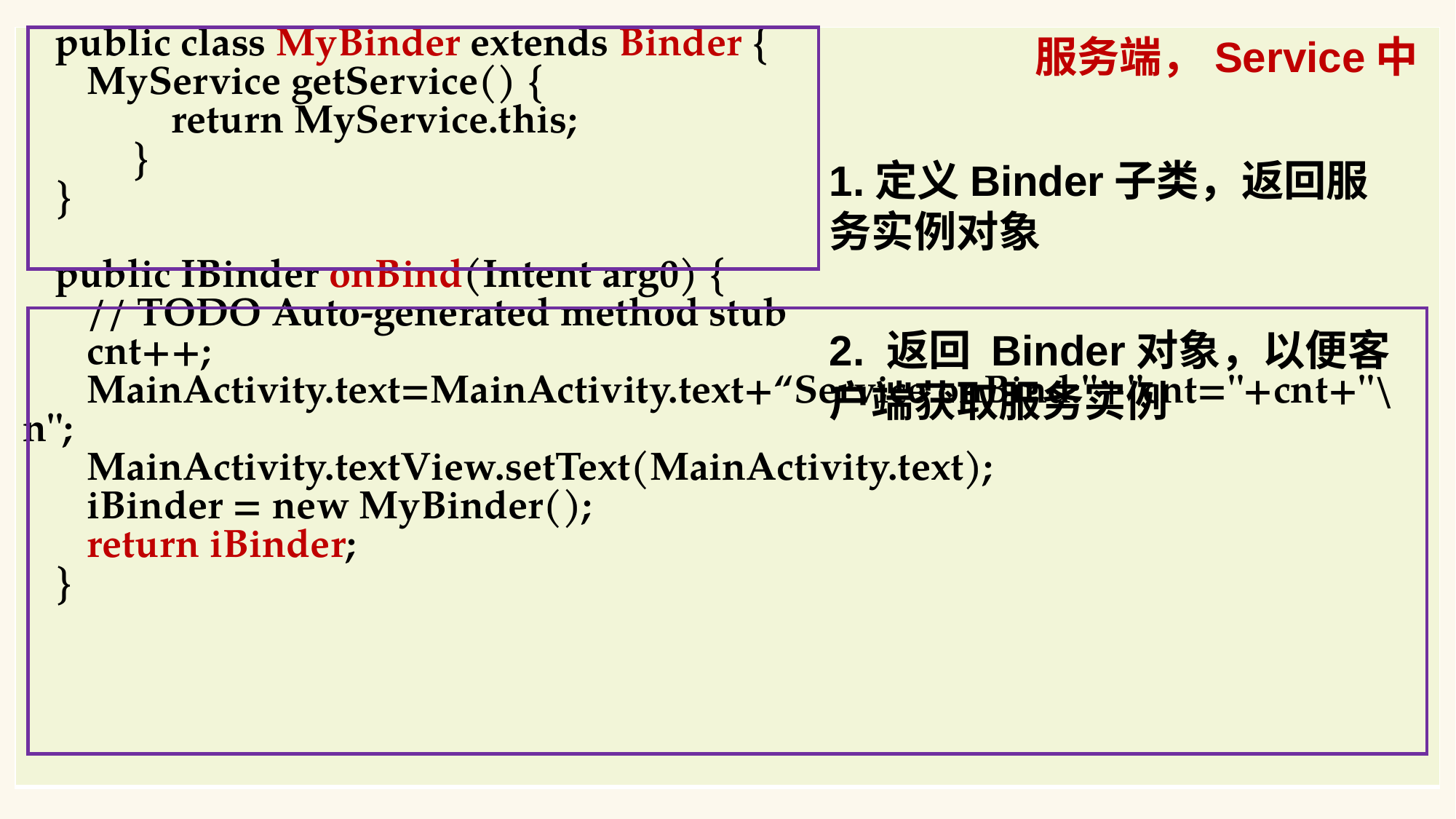

服务端，Service中
| public class MyBinder extends Binder { MyService getService() { return MyService.this; } }   public IBinder onBind(Intent arg0) { // TODO Auto-generated method stub cnt++; MainActivity.text=MainActivity.text+“Service onBind:"+"cnt="+cnt+"\n"; MainActivity.textView.setText(MainActivity.text); iBinder = new MyBinder(); return iBinder; } |
| --- |

1.定义Binder子类，返回服务实例对象

2. 返回 Binder对象，以便客户端获取服务实例